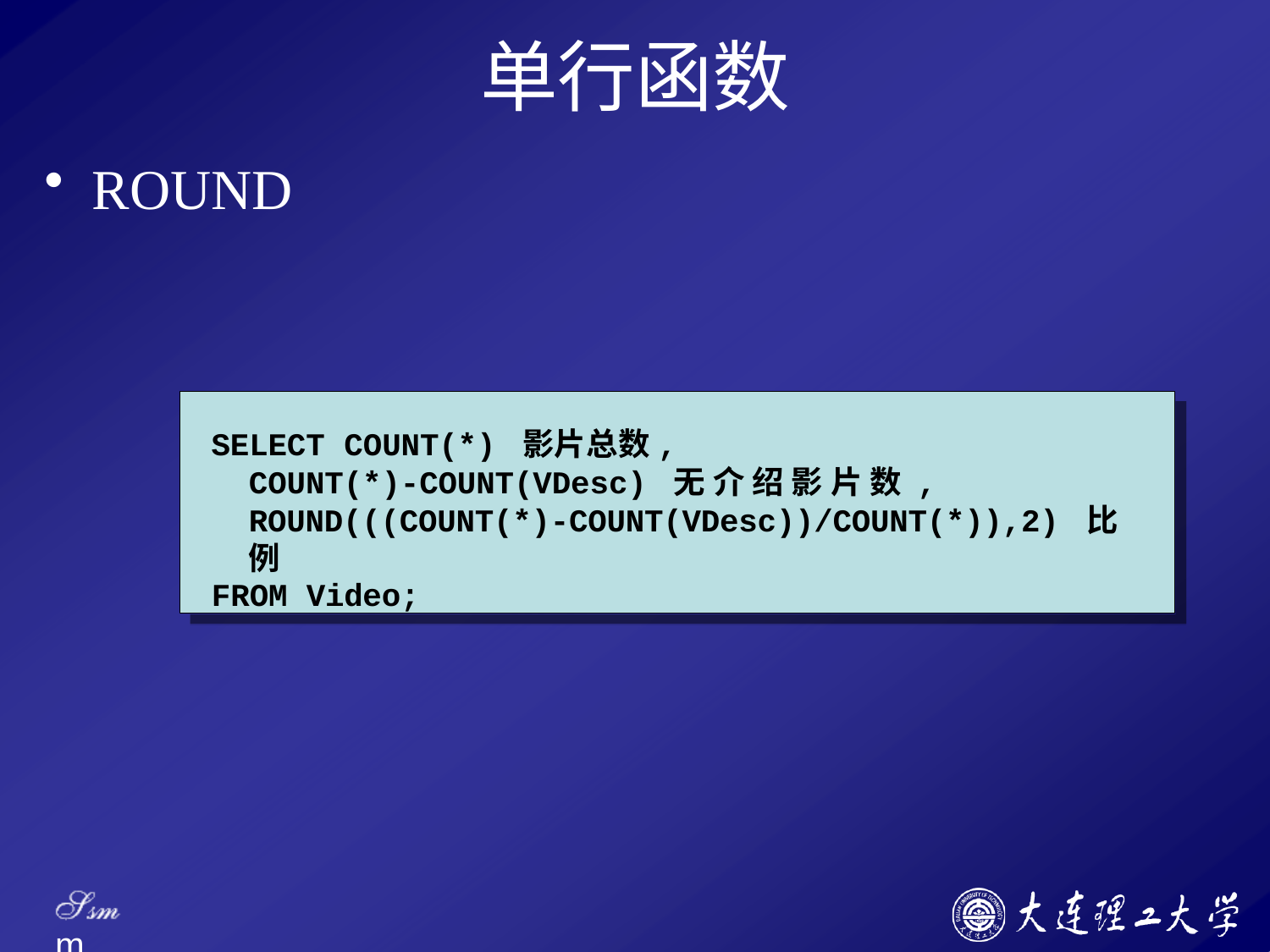

# 单行函数
ROUND
SELECT COUNT(*) 影片总数,
COUNT(*)-COUNT(VDesc) 无 介 绍 影 片 数 ,  ROUND(((COUNT(*)-COUNT(VDesc))/COUNT(*)),2) 比例
FROM Video;

Ssm